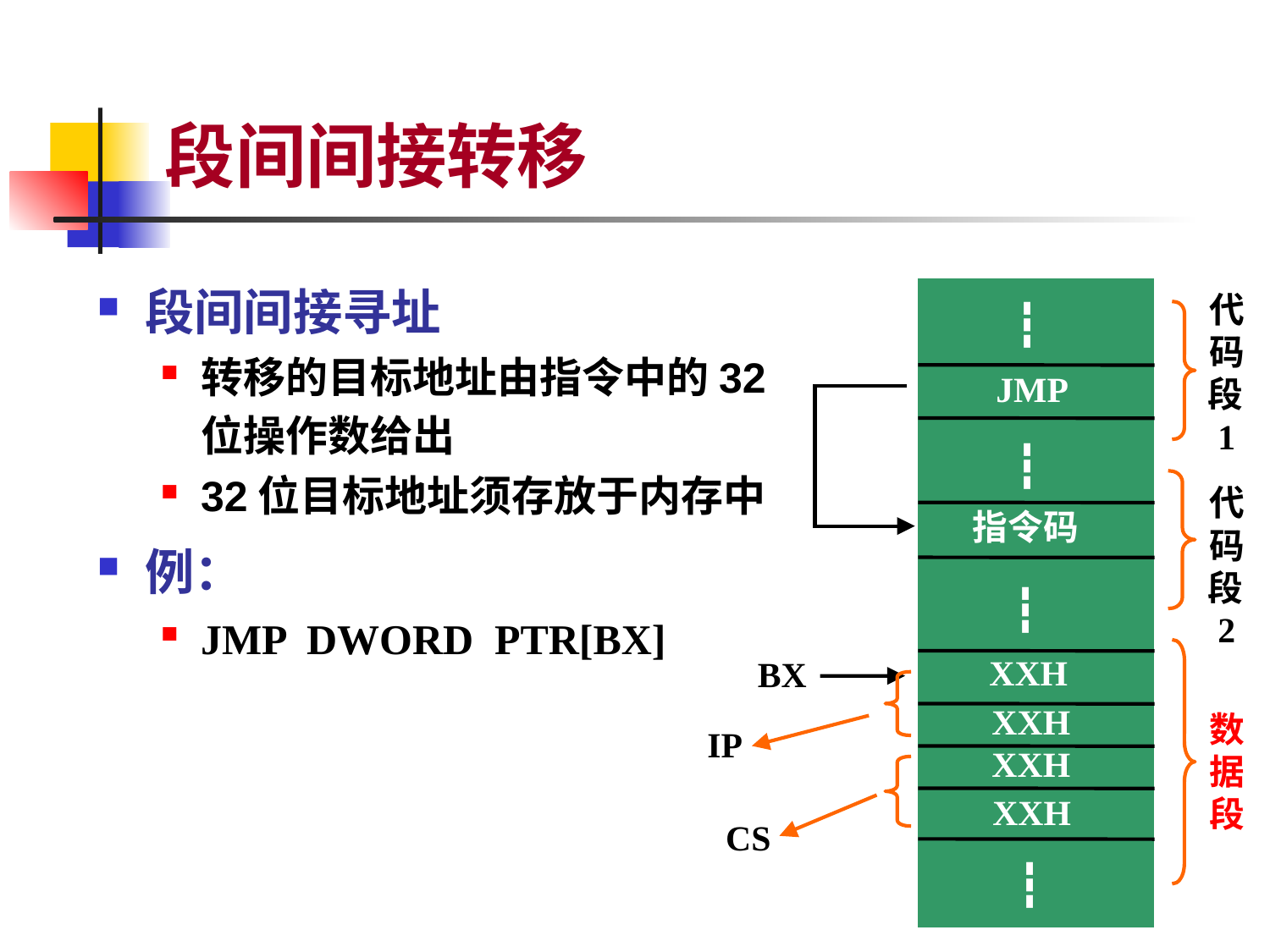

# 段间间接转移
段间间接寻址
转移的目标地址由指令中的32位操作数给出
32位目标地址须存放于内存中
例：
JMP  DWORD  PTR[BX]

代码段1
┇

JMP

┇

代码段2
指令码

┇

XXH
BX

XXH
数据段

IP

XXH

XXH

CS

┇